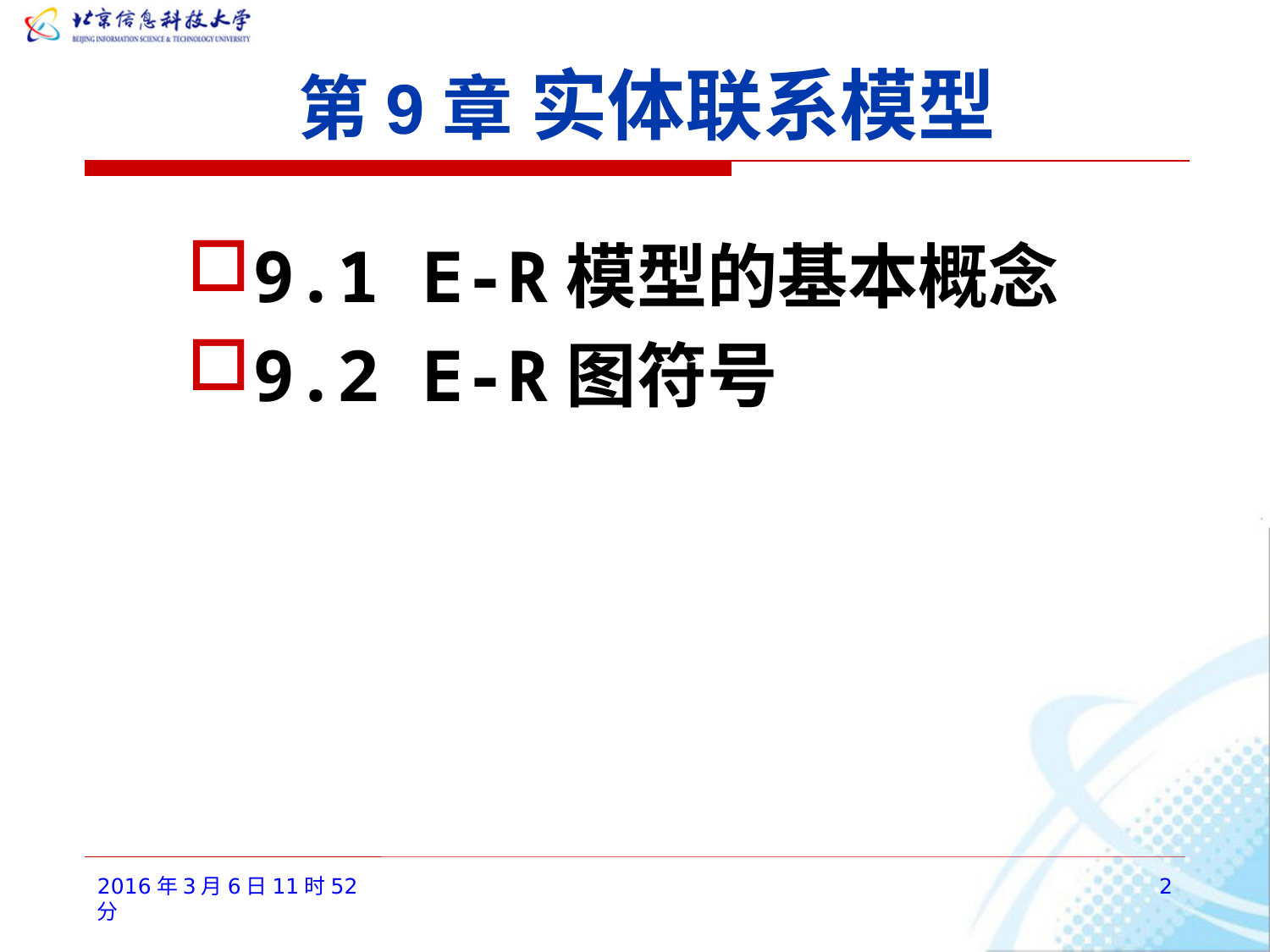

第9章 实体联系模型
9.1 E-R模型的基本概念
9.2 E-R图符号
2016年3月6日11时52分
2